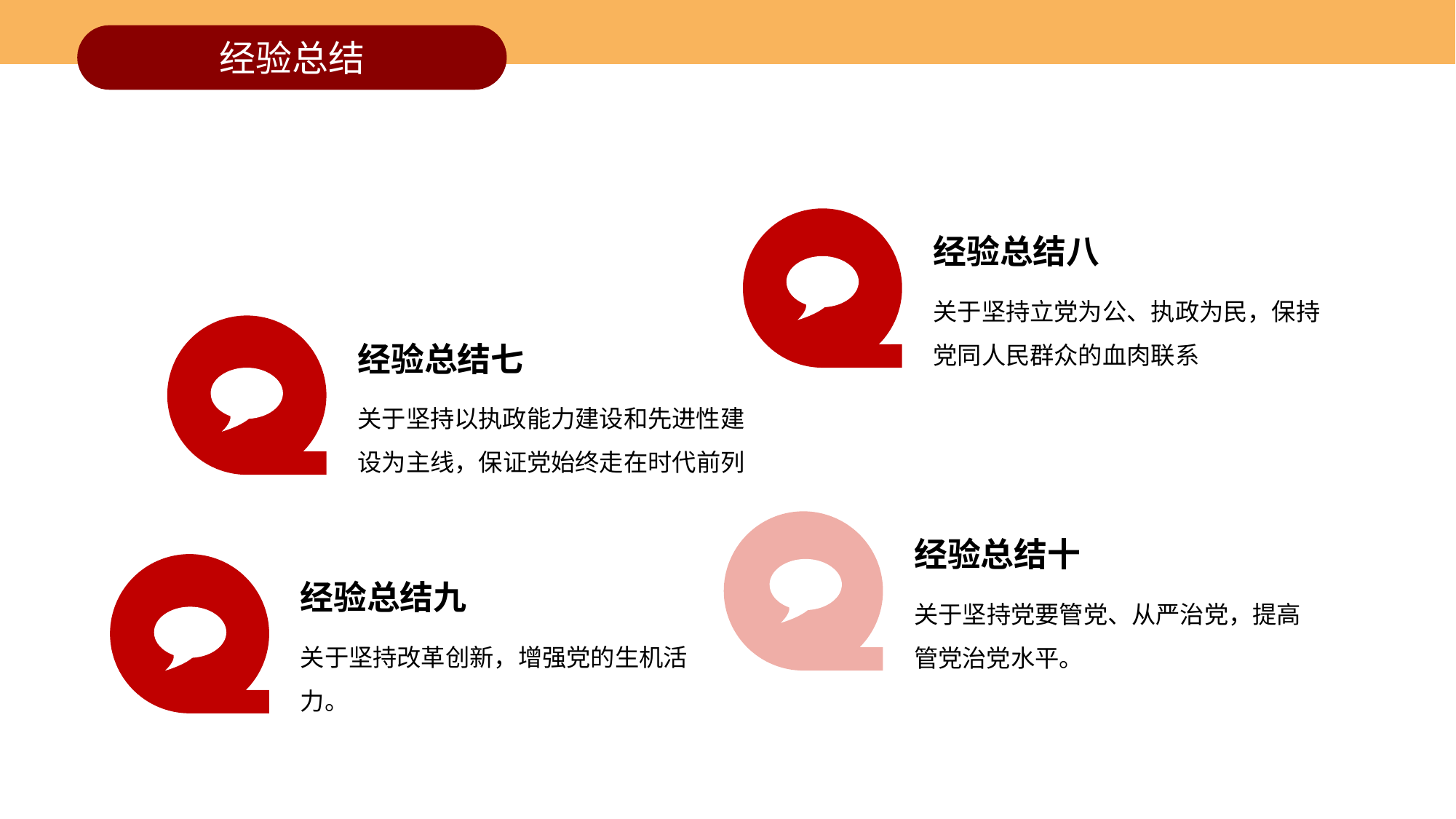

经验总结

经验总结八
关于坚持立党为公、执政为民，保持党同人民群众的血肉联系

经验总结七
关于坚持以执政能力建设和先进性建设为主线，保证党始终走在时代前列

经验总结十
关于坚持党要管党、从严治党，提高管党治党水平。

经验总结九
关于坚持改革创新，增强党的生机活力。